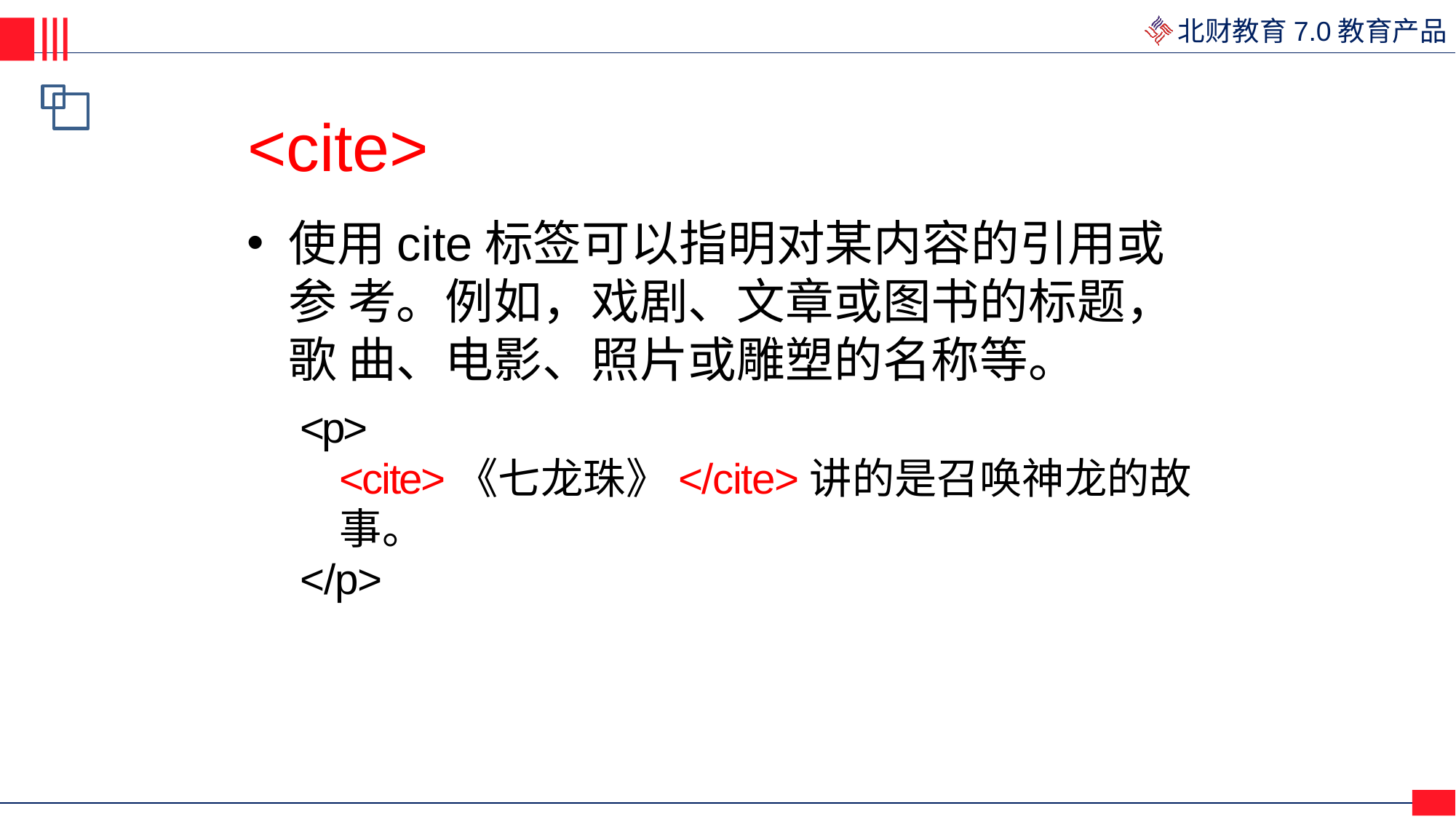

# <cite>
使用cite标签可以指明对某内容的引用或参 考。例如，戏剧、文章或图书的标题，歌 曲、电影、照片或雕塑的名称等。
<p>
<cite>《七龙珠》</cite>讲的是召唤神龙的故事。
</p>